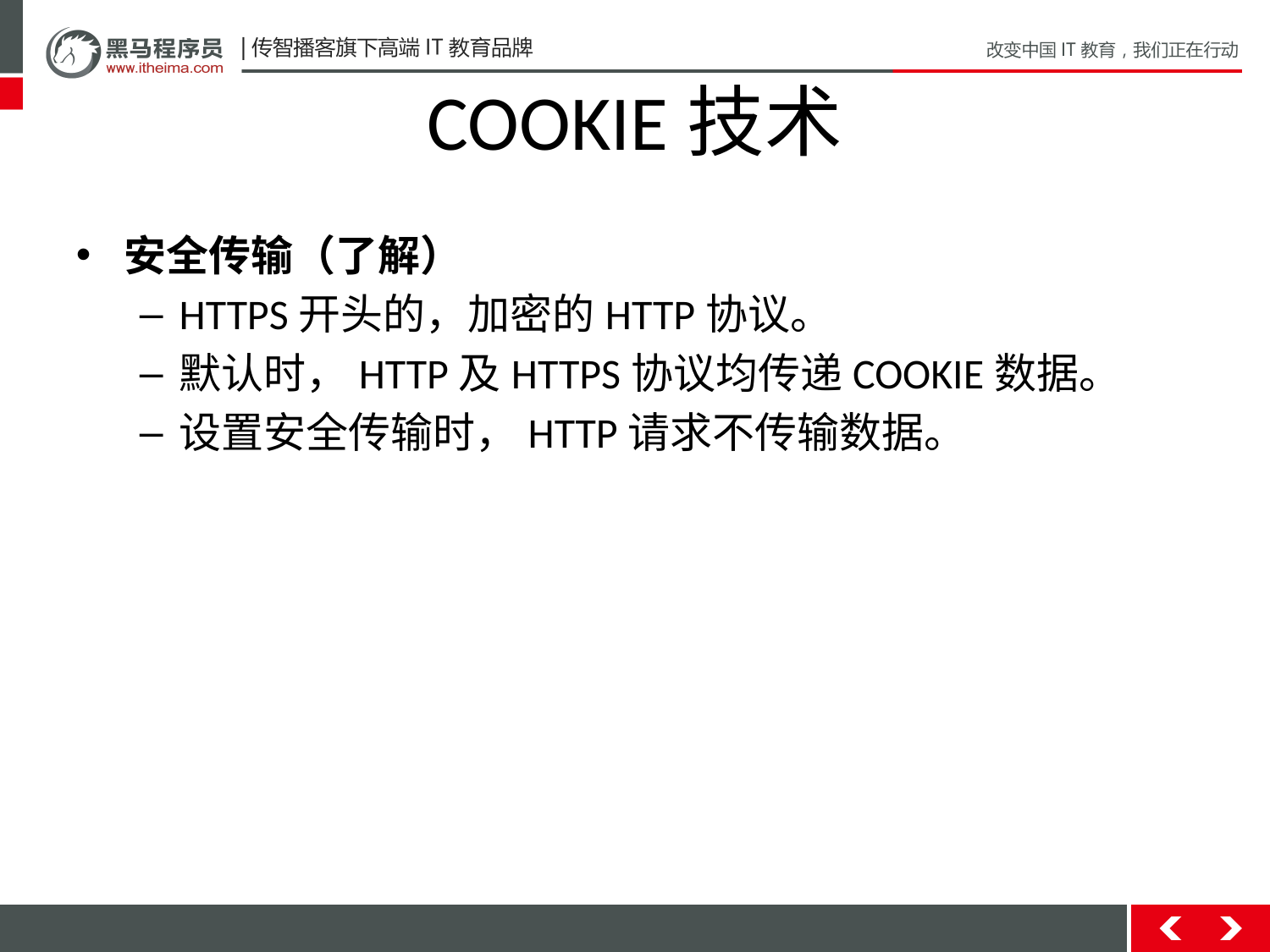

# COOKIE技术
安全传输（了解）
HTTPS开头的，加密的HTTP协议。
默认时，HTTP及HTTPS协议均传递COOKIE数据。
设置安全传输时，HTTP请求不传输数据。